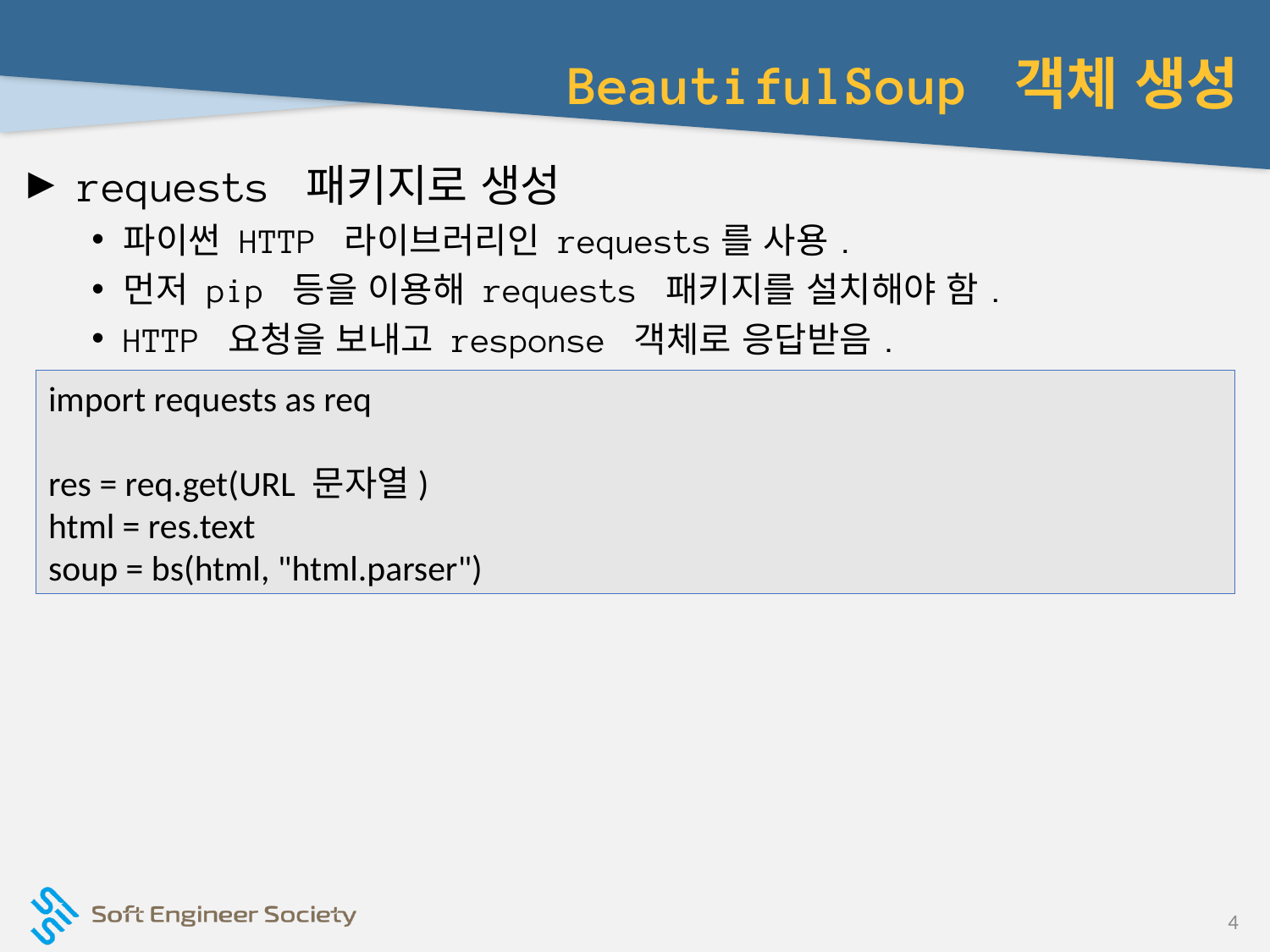

# BeautifulSoup 객체 생성
requests 패키지로 생성
파이썬 HTTP 라이브러리인 requests를 사용.
먼저 pip 등을 이용해 requests 패키지를 설치해야 함.
HTTP 요청을 보내고 response 객체로 응답받음.
import requests as req

res = req.get(URL 문자열)
html = res.text
soup = bs(html, "html.parser")
4